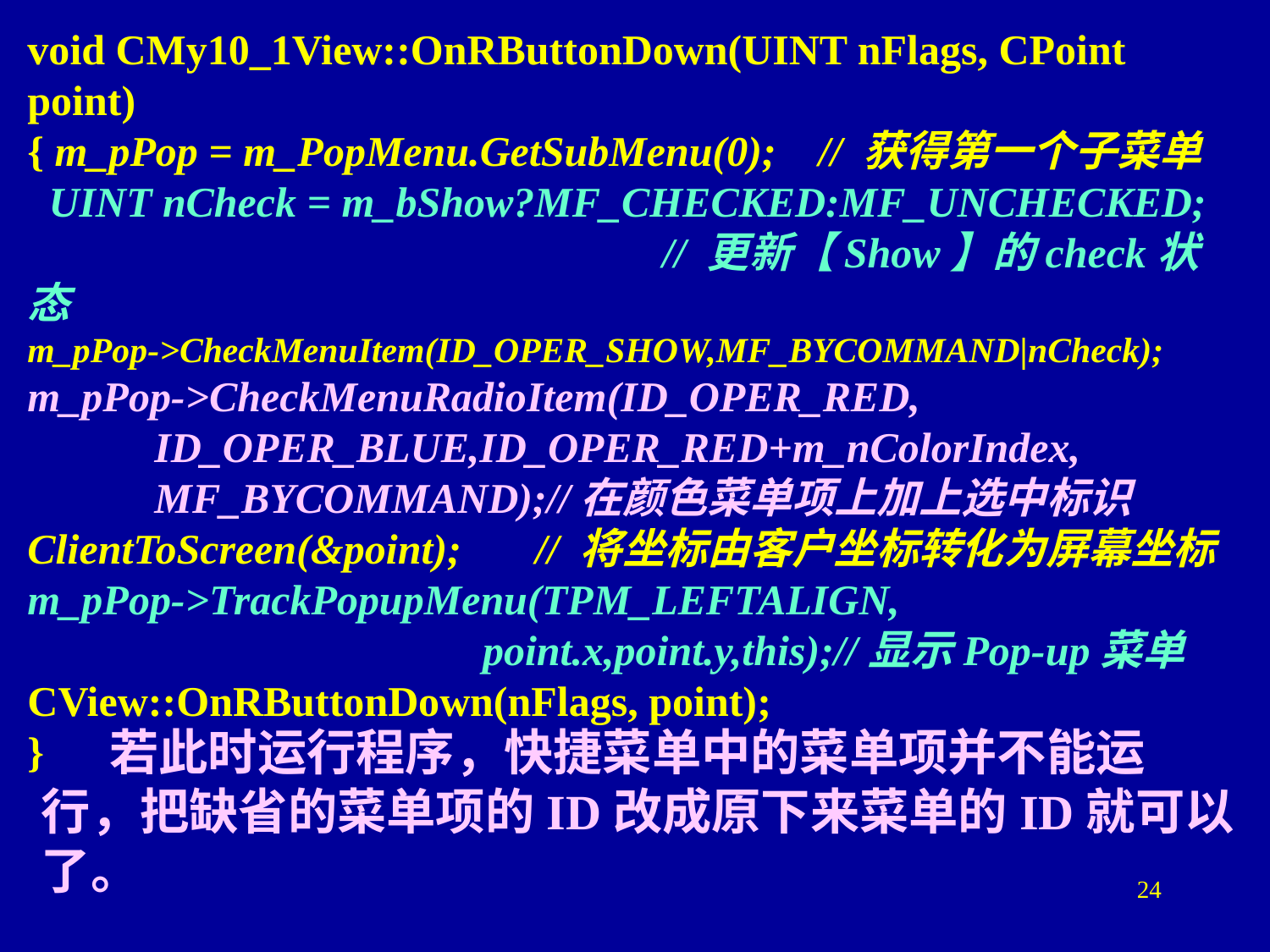

void CMy10_1View::OnRButtonDown(UINT nFlags, CPoint point)
{ m_pPop = m_PopMenu.GetSubMenu(0);    // 获得第一个子菜单
  UINT nCheck = m_bShow?MF_CHECKED:MF_UNCHECKED;					// 更新【Show】的check状态
m_pPop->CheckMenuItem(ID_OPER_SHOW,MF_BYCOMMAND|nCheck);
m_pPop->CheckMenuRadioItem(ID_OPER_RED,
            ID_OPER_BLUE,ID_OPER_RED+m_nColorIndex,
            MF_BYCOMMAND);//在颜色菜单项上加上选中标识
ClientToScreen(&point); 	// 将坐标由客户坐标转化为屏幕坐标
m_pPop->TrackPopupMenu(TPM_LEFTALIGN,
                                           point.x,point.y,this);//显示Pop-up菜单
CView::OnRButtonDown(nFlags, point);
}
     若此时运行程序，快捷菜单中的菜单项并不能运行，把缺省的菜单项的ID改成原下来菜单的ID就可以了。
24